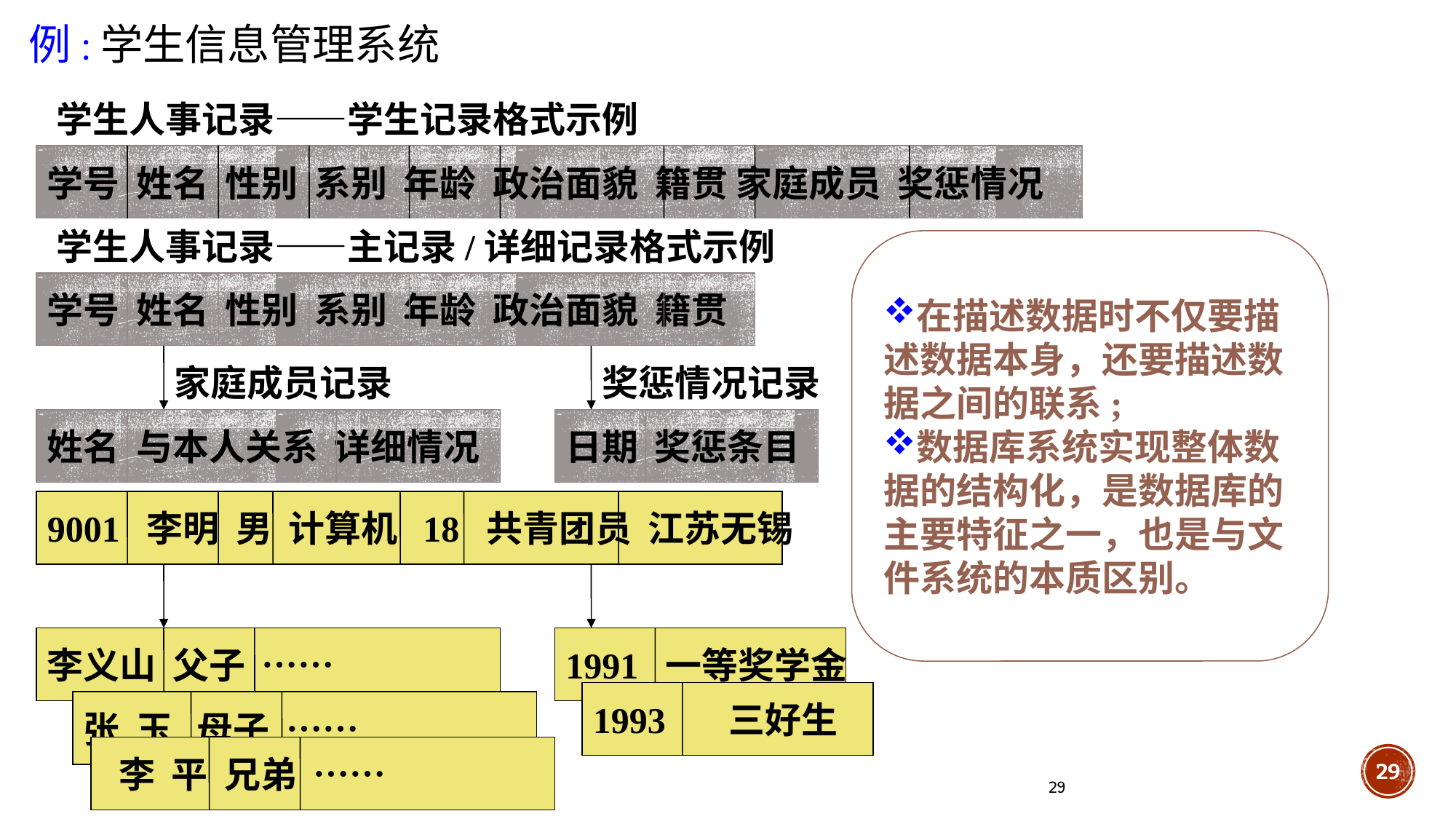

例:学生信息管理系统
学生人事记录——学生记录格式示例
学号  姓名  性别  系别  年龄  政治面貌  籍贯 家庭成员  奖惩情况

学生人事记录——主记录/详细记录格式示例
在描述数据时不仅要描述数据本身，还要描述数据之间的联系;
数据库系统实现整体数据的结构化，是数据库的主要特征之一，也是与文件系统的本质区别。
学号  姓名  性别  系别  年龄  政治面貌  籍贯

家庭成员记录
奖惩情况记录
姓名  与本人关系  详细情况

日期  奖惩条目

9001  李明  男  计算机  18  共青团员  江苏无锡

李义山  父子  ……

1991  一等奖学金

1993      三好生

张  玉   母子  ……

 李  平  兄弟  ……

29
29